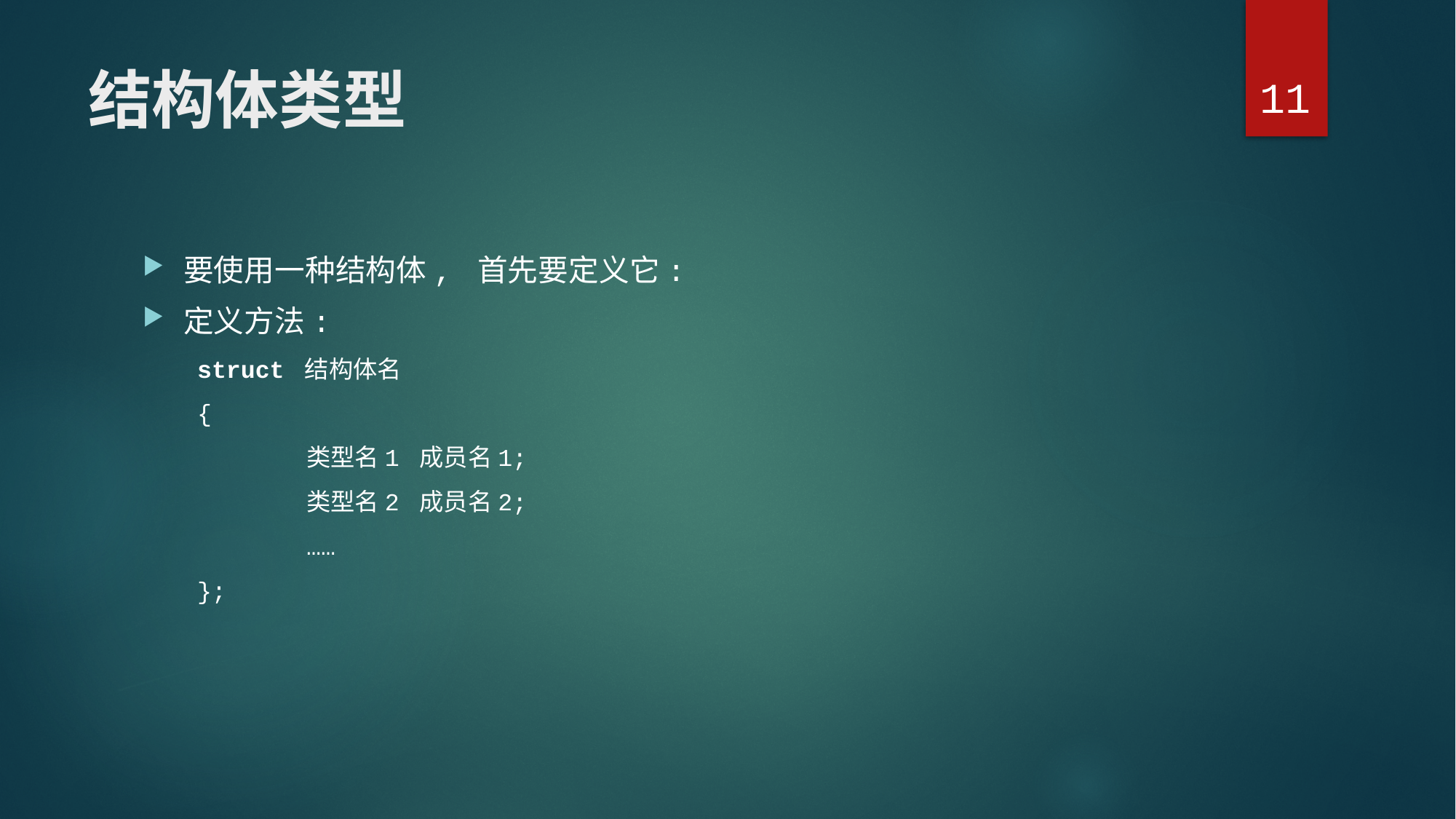

11
# 结构体类型
要使用一种结构体, 首先要定义它:
定义方法:
struct 结构体名
{
	类型名1 成员名1;
	类型名2 成员名2;
	……
};